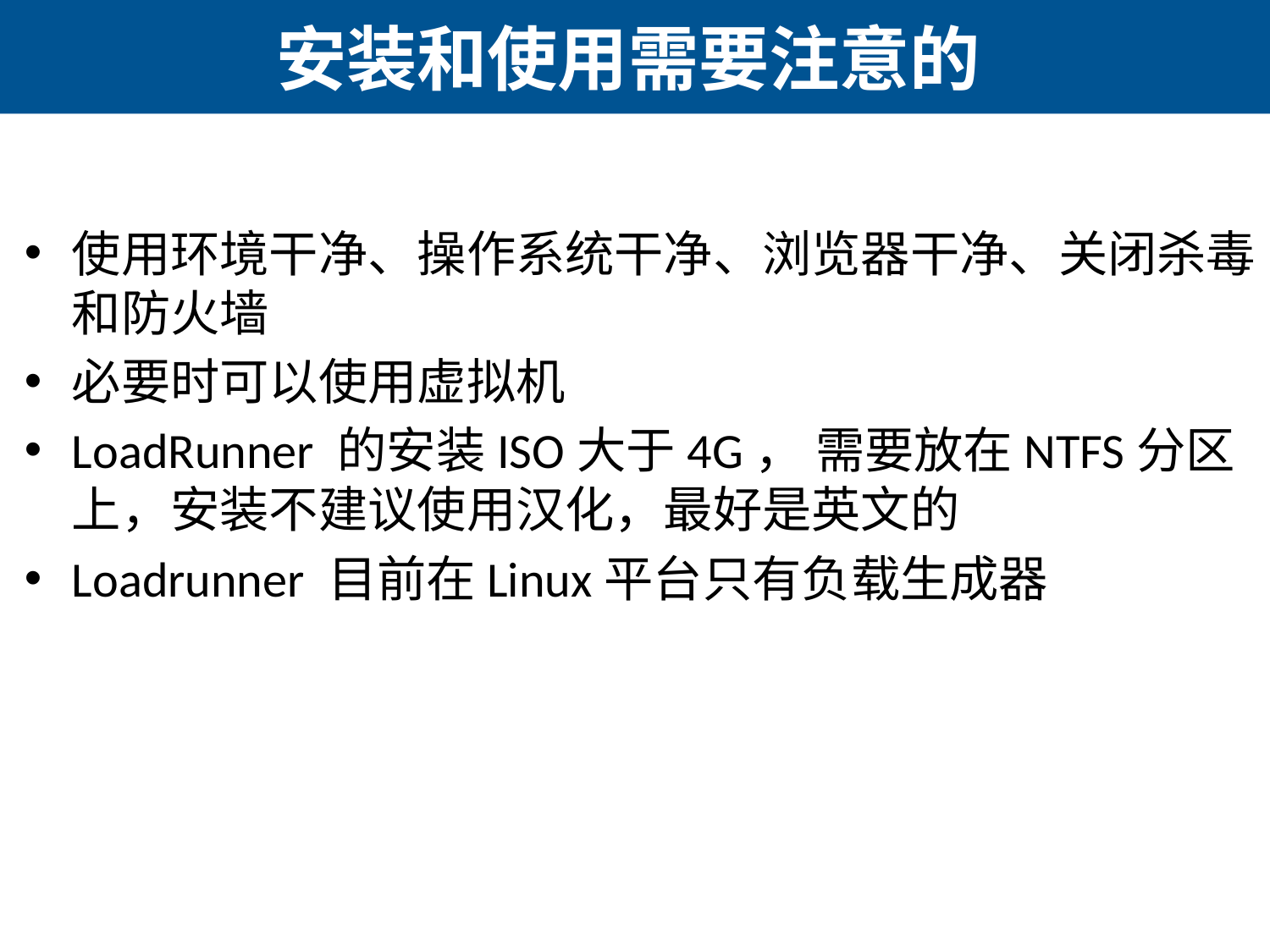

# 安装和使用需要注意的
使用环境干净、操作系统干净、浏览器干净、关闭杀毒和防火墙
必要时可以使用虚拟机
LoadRunner 的安装ISO大于4G， 需要放在NTFS分区上，安装不建议使用汉化，最好是英文的
Loadrunner 目前在Linux平台只有负载生成器